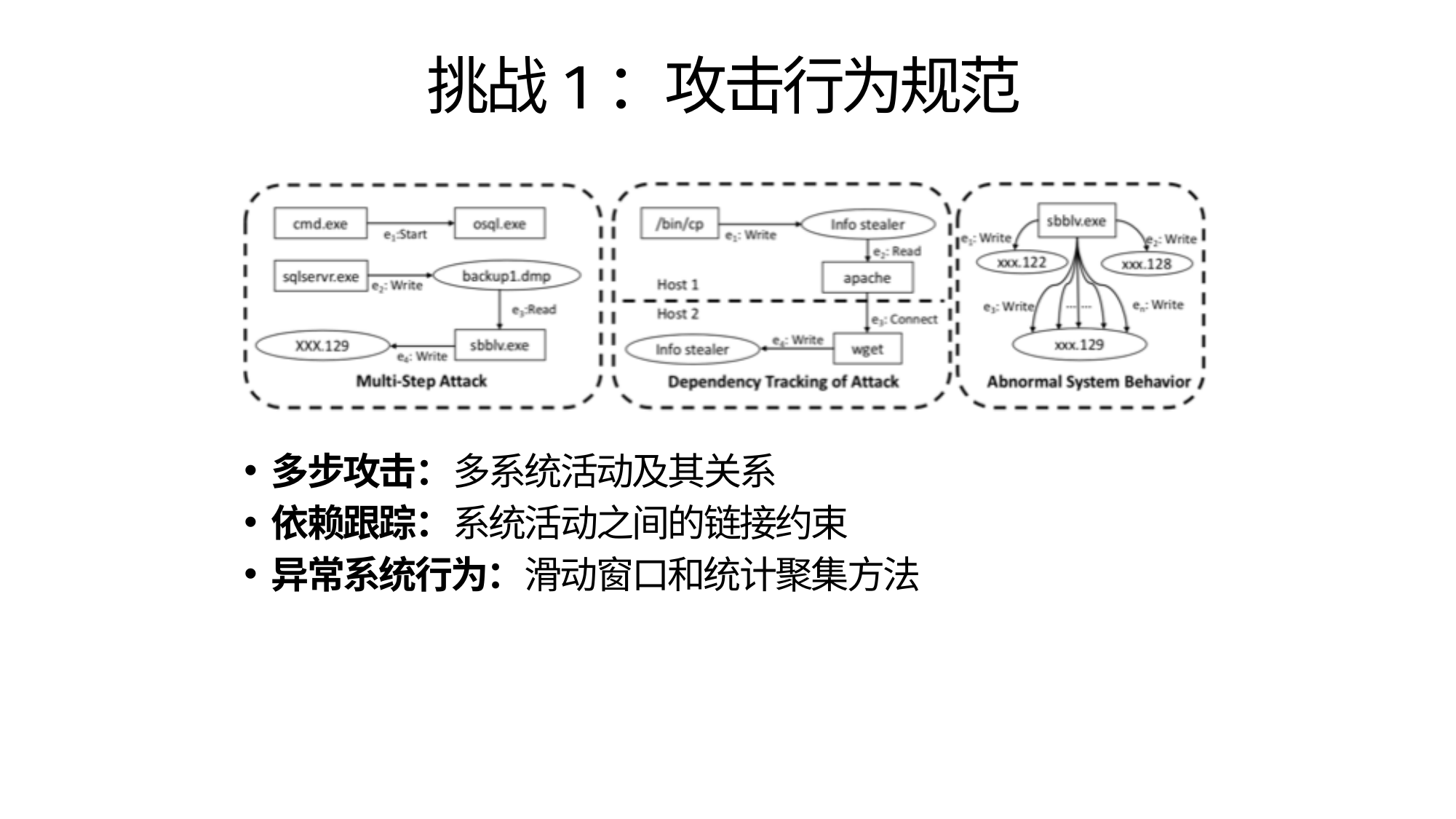

# 挑战1：攻击行为规范

多步攻击：多系统活动及其关系
依赖跟踪：系统活动之间的链接约束
异常系统行为：滑动窗口和统计聚集方法